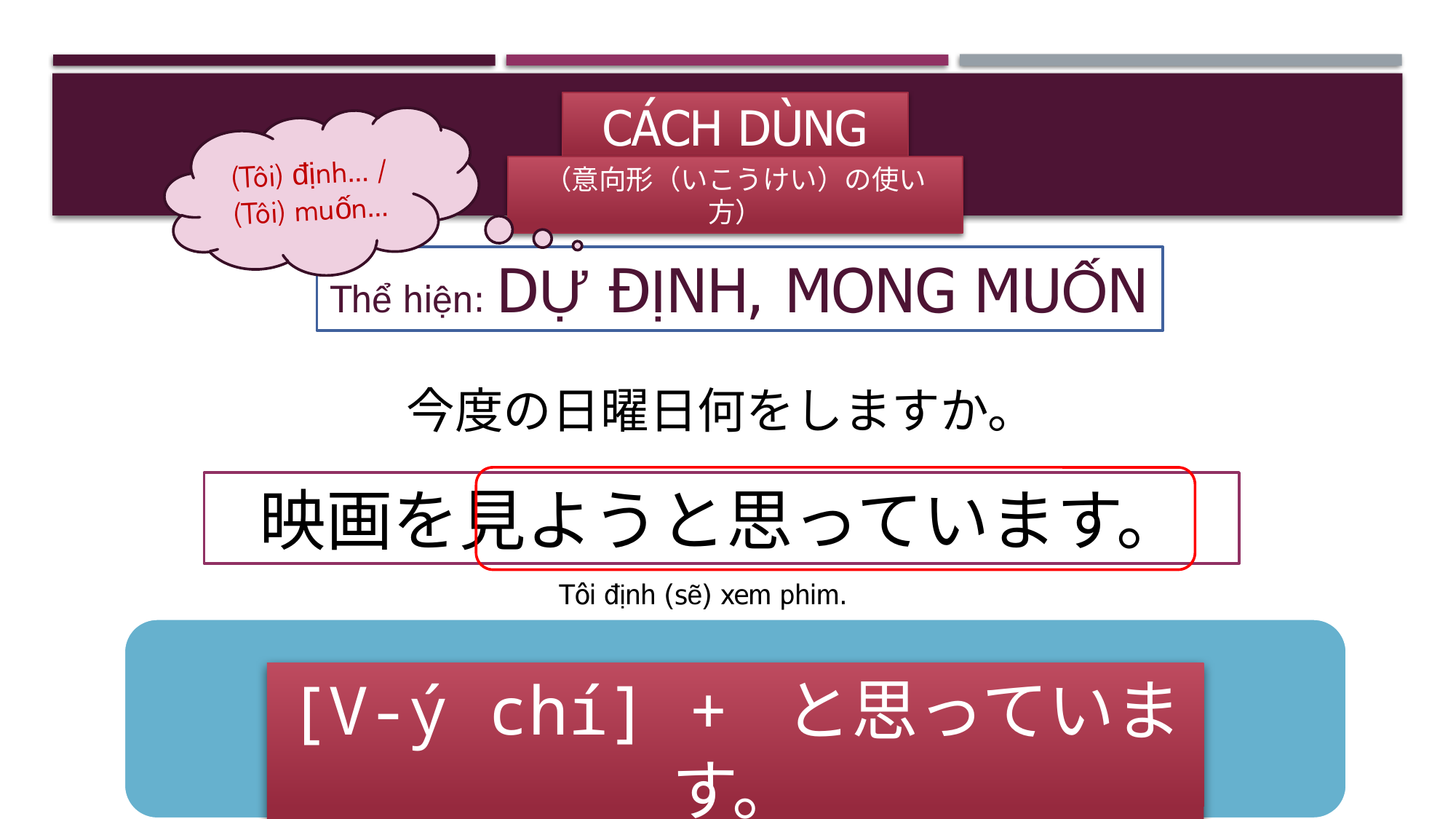

CÁCH DÙNG
(Tôi) định… /
(Tôi) muốn…
（意向形（いこうけい）の使い方）
Thể hiện: DỰ ĐỊNH, MONG MUỐN
今度の日曜日何をしますか。

映画を見ようと思っています。
Tôi định (sẽ) xem phim.

[V-ý chí] + と思っています。